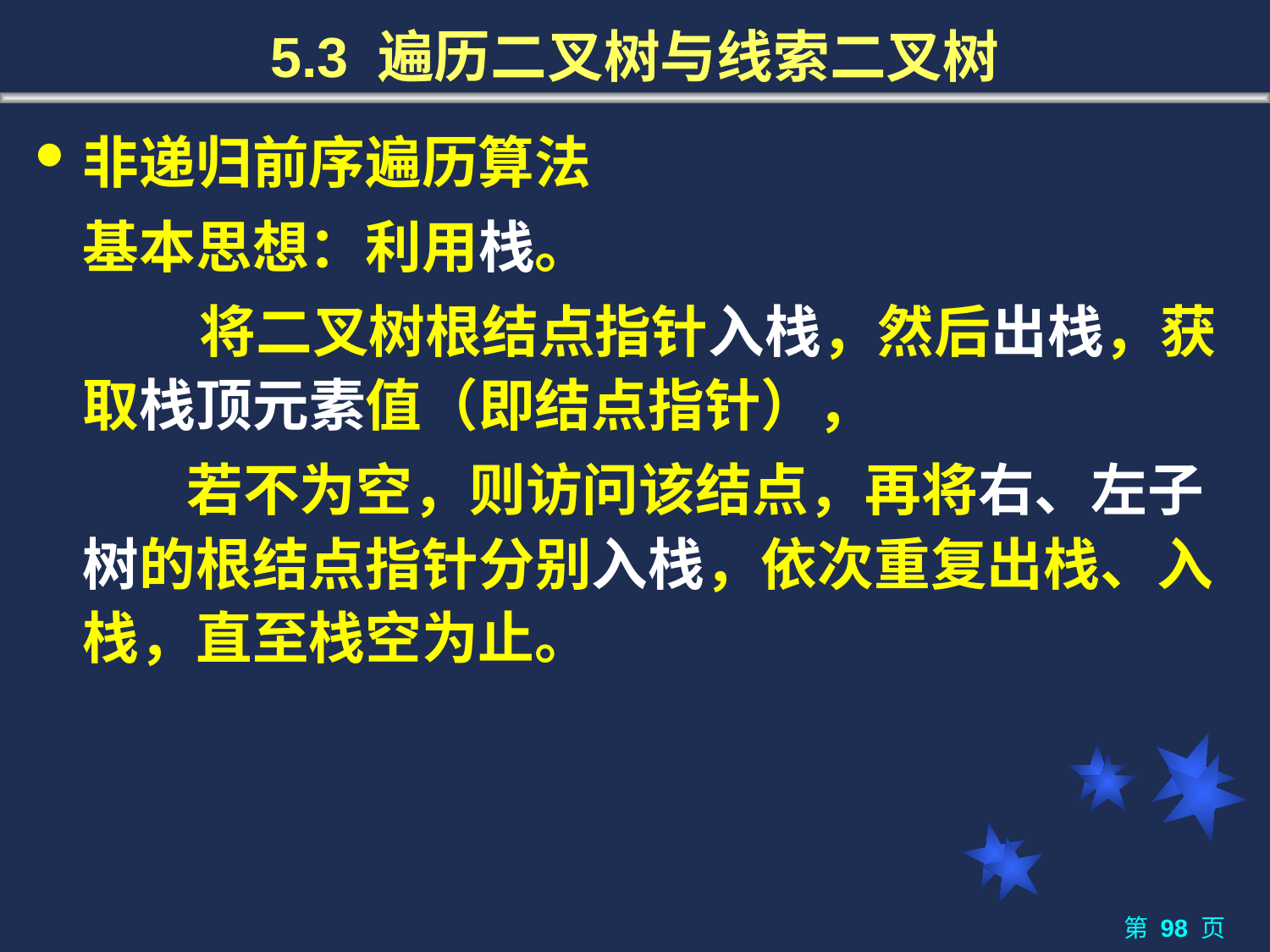

# 5.3 遍历二叉树与线索二叉树
非递归前序遍历算法
	基本思想：利用栈。
	        将二叉树根结点指针入栈，然后出栈，获取栈顶元素值（即结点指针），
	       若不为空，则访问该结点，再将右、左子树的根结点指针分别入栈，依次重复出栈、入栈，直至栈空为止。
第 98 页